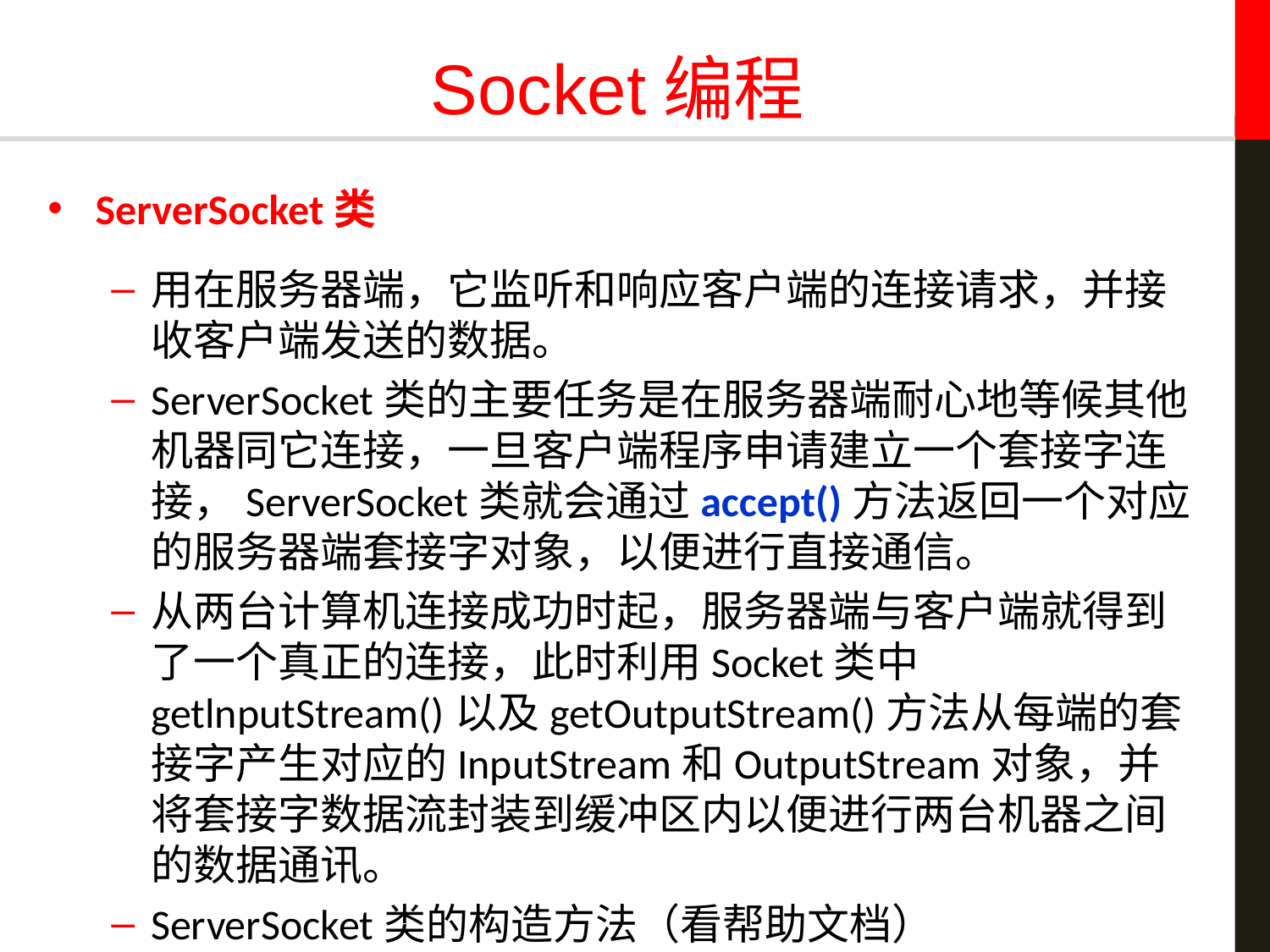

# Socket编程
ServerSocket类
用在服务器端，它监听和响应客户端的连接请求，并接收客户端发送的数据。
ServerSocket类的主要任务是在服务器端耐心地等候其他机器同它连接，一旦客户端程序申请建立一个套接字连接，ServerSocket类就会通过accept()方法返回一个对应的服务器端套接字对象，以便进行直接通信。
从两台计算机连接成功时起，服务器端与客户端就得到了一个真正的连接，此时利用Socket类中getlnputStream()以及getOutputStream()方法从每端的套接字产生对应的InputStream和OutputStream对象，并将套接字数据流封装到缓冲区内以便进行两台机器之间的数据通讯。
ServerSocket类的构造方法（看帮助文档）